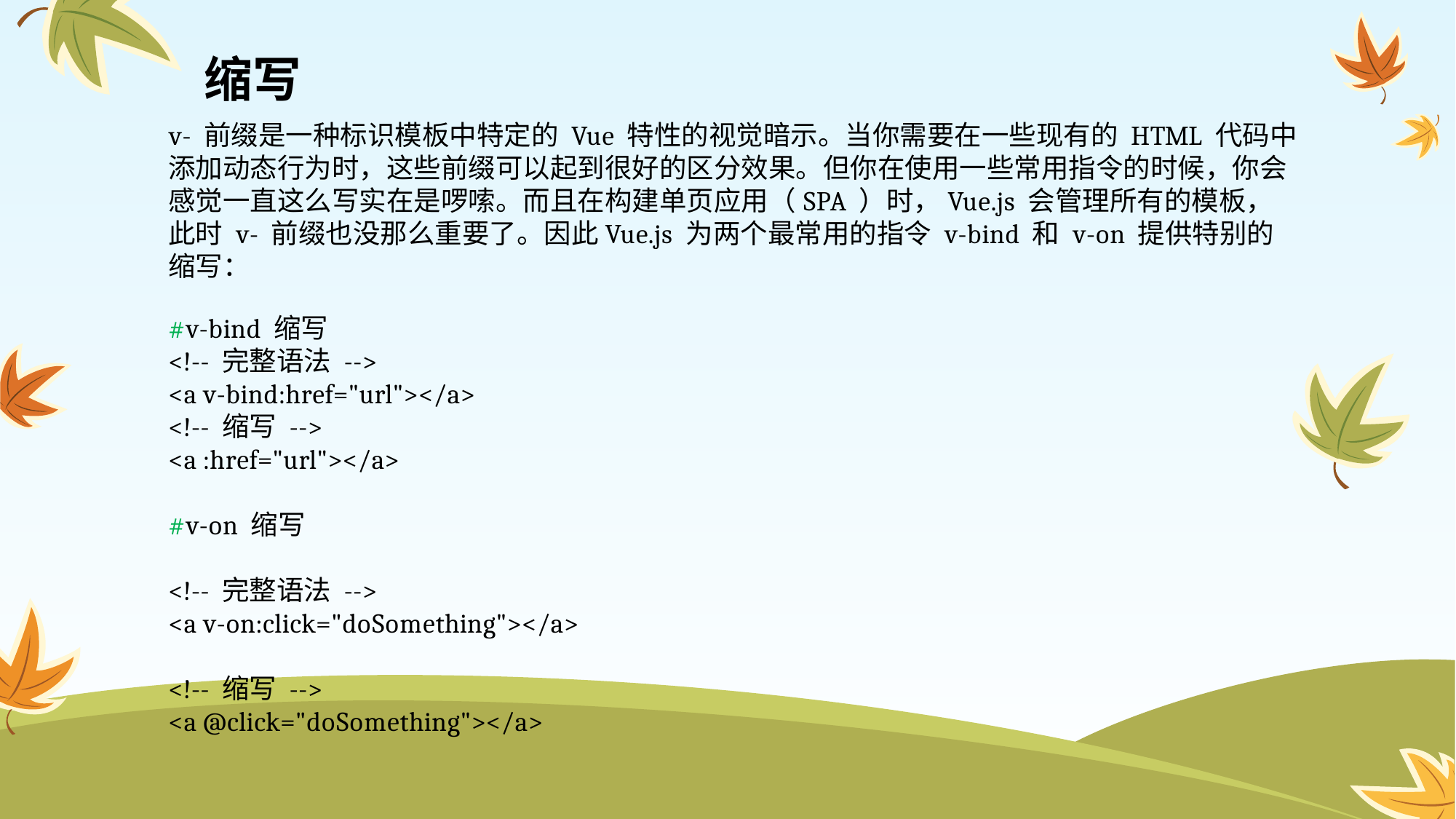

#
缩写
v- 前缀是一种标识模板中特定的 Vue 特性的视觉暗示。当你需要在一些现有的 HTML 代码中添加动态行为时，这些前缀可以起到很好的区分效果。但你在使用一些常用指令的时候，你会感觉一直这么写实在是啰嗦。而且在构建单页应用（SPA ）时，Vue.js 会管理所有的模板，此时 v- 前缀也没那么重要了。因此Vue.js 为两个最常用的指令 v-bind 和 v-on 提供特别的缩写：
#v-bind 缩写
<!-- 完整语法 -->
<a v-bind:href="url"></a>
<!-- 缩写 -->
<a :href="url"></a>

#v-on 缩写

<!-- 完整语法 -->
<a v-on:click="doSomething"></a>

<!-- 缩写 -->
<a @click="doSomething"></a>